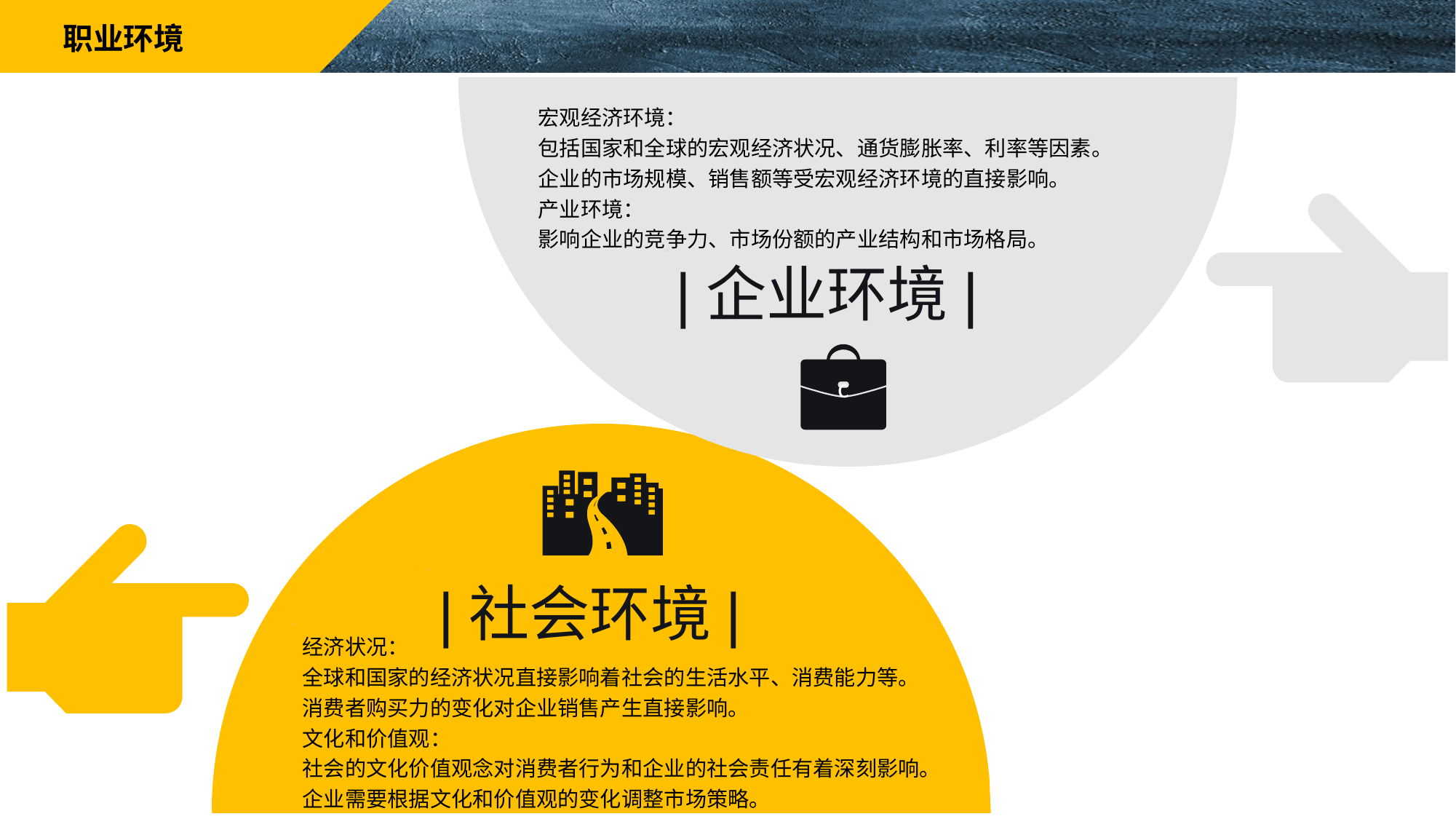

职业环境

宏观经济环境：
包括国家和全球的宏观经济状况、通货膨胀率、利率等因素。
企业的市场规模、销售额等受宏观经济环境的直接影响。
产业环境：
影响企业的竞争力、市场份额的产业结构和市场格局。

|企业环境|
c

|社会环境|
经济状况：
全球和国家的经济状况直接影响着社会的生活水平、消费能力等。
消费者购买力的变化对企业销售产生直接影响。
文化和价值观：
社会的文化价值观念对消费者行为和企业的社会责任有着深刻影响。
企业需要根据文化和价值观的变化调整市场策略。